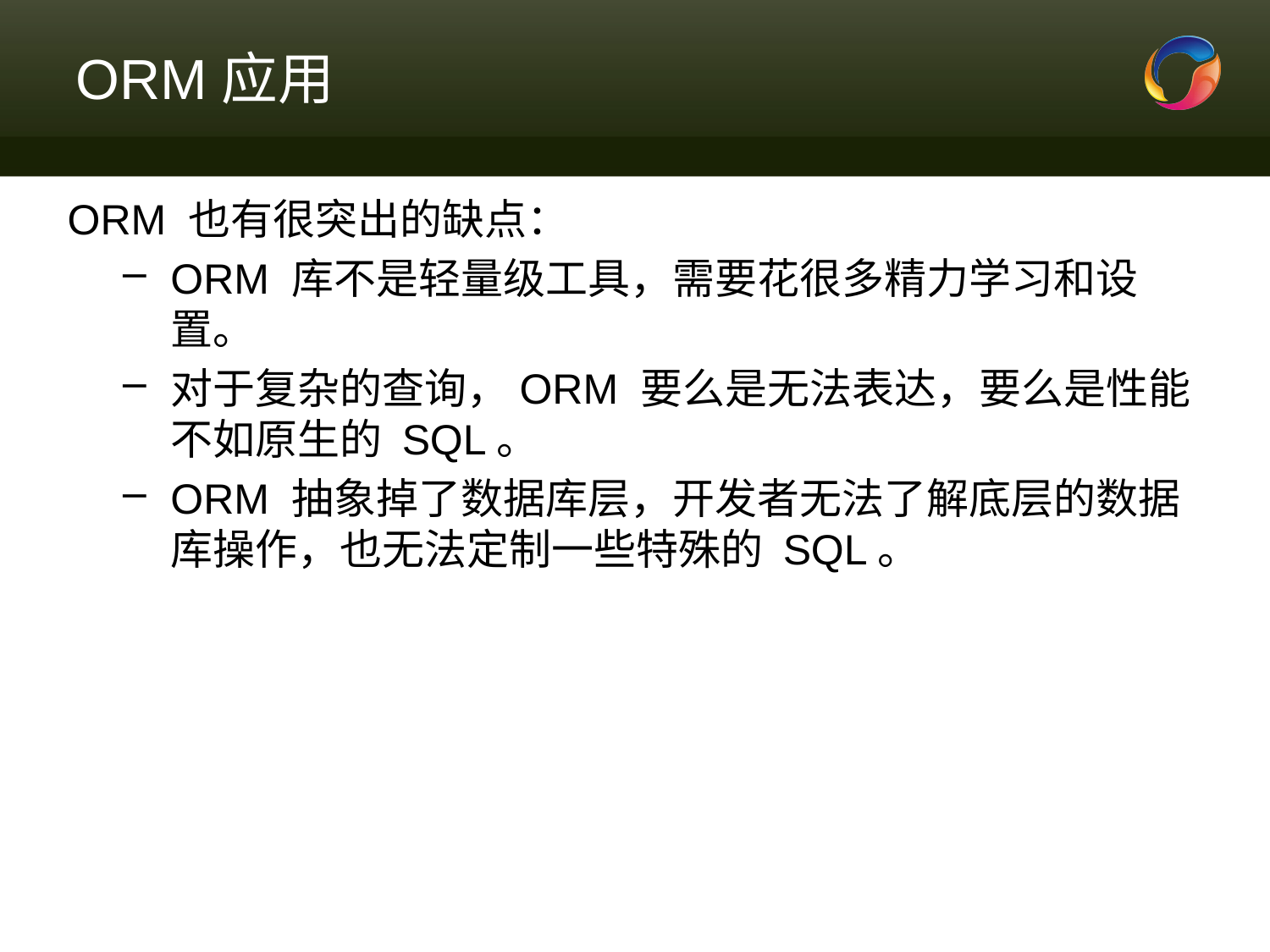

# ORM应用
ORM 也有很突出的缺点：
ORM 库不是轻量级工具，需要花很多精力学习和设置。
对于复杂的查询，ORM 要么是无法表达，要么是性能不如原生的 SQL。
ORM 抽象掉了数据库层，开发者无法了解底层的数据库操作，也无法定制一些特殊的 SQL。